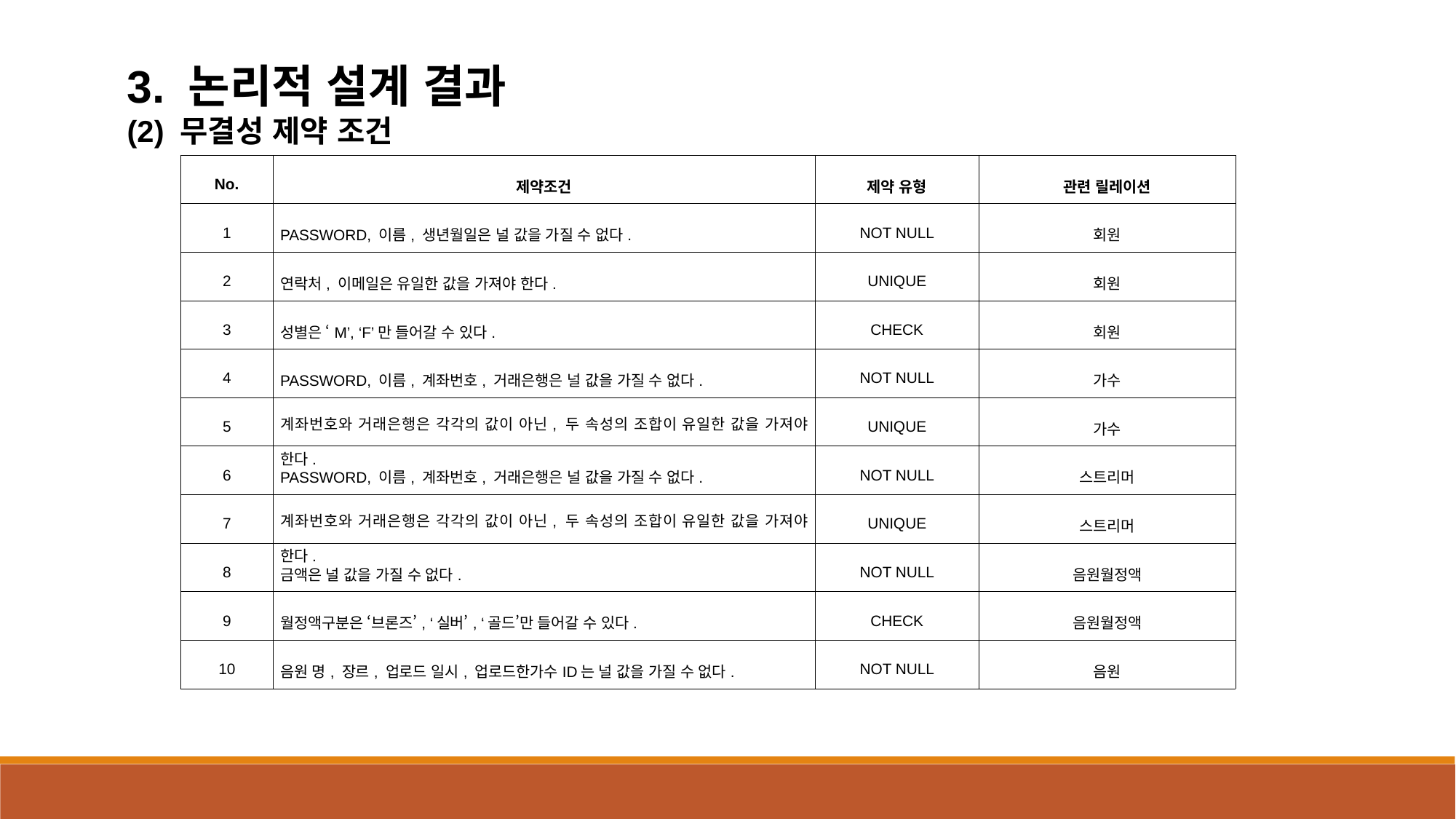

3. 논리적 설계 결과
(2) 무결성 제약 조건
| No. | 제약조건 | 제약 유형 | 관련 릴레이션 |
| --- | --- | --- | --- |
| 1 | PASSWORD, 이름, 생년월일은 널 값을 가질 수 없다. | NOT NULL | 회원 |
| 2 | 연락처, 이메일은 유일한 값을 가져야 한다. | UNIQUE | 회원 |
| 3 | 성별은 ‘M’, ‘F’만 들어갈 수 있다. | CHECK | 회원 |
| 4 | PASSWORD, 이름, 계좌번호, 거래은행은 널 값을 가질 수 없다. | NOT NULL | 가수 |
| 5 | 계좌번호와 거래은행은 각각의 값이 아닌, 두 속성의 조합이 유일한 값을 가져야 한다. | UNIQUE | 가수 |
| 6 | PASSWORD, 이름, 계좌번호, 거래은행은 널 값을 가질 수 없다. | NOT NULL | 스트리머 |
| 7 | 계좌번호와 거래은행은 각각의 값이 아닌, 두 속성의 조합이 유일한 값을 가져야 한다. | UNIQUE | 스트리머 |
| 8 | 금액은 널 값을 가질 수 없다. | NOT NULL | 음원월정액 |
| 9 | 월정액구분은 ‘브론즈’, ‘실버’, ‘골드’만 들어갈 수 있다. | CHECK | 음원월정액 |
| 10 | 음원 명, 장르, 업로드 일시, 업로드한가수ID는 널 값을 가질 수 없다. | NOT NULL | 음원 |